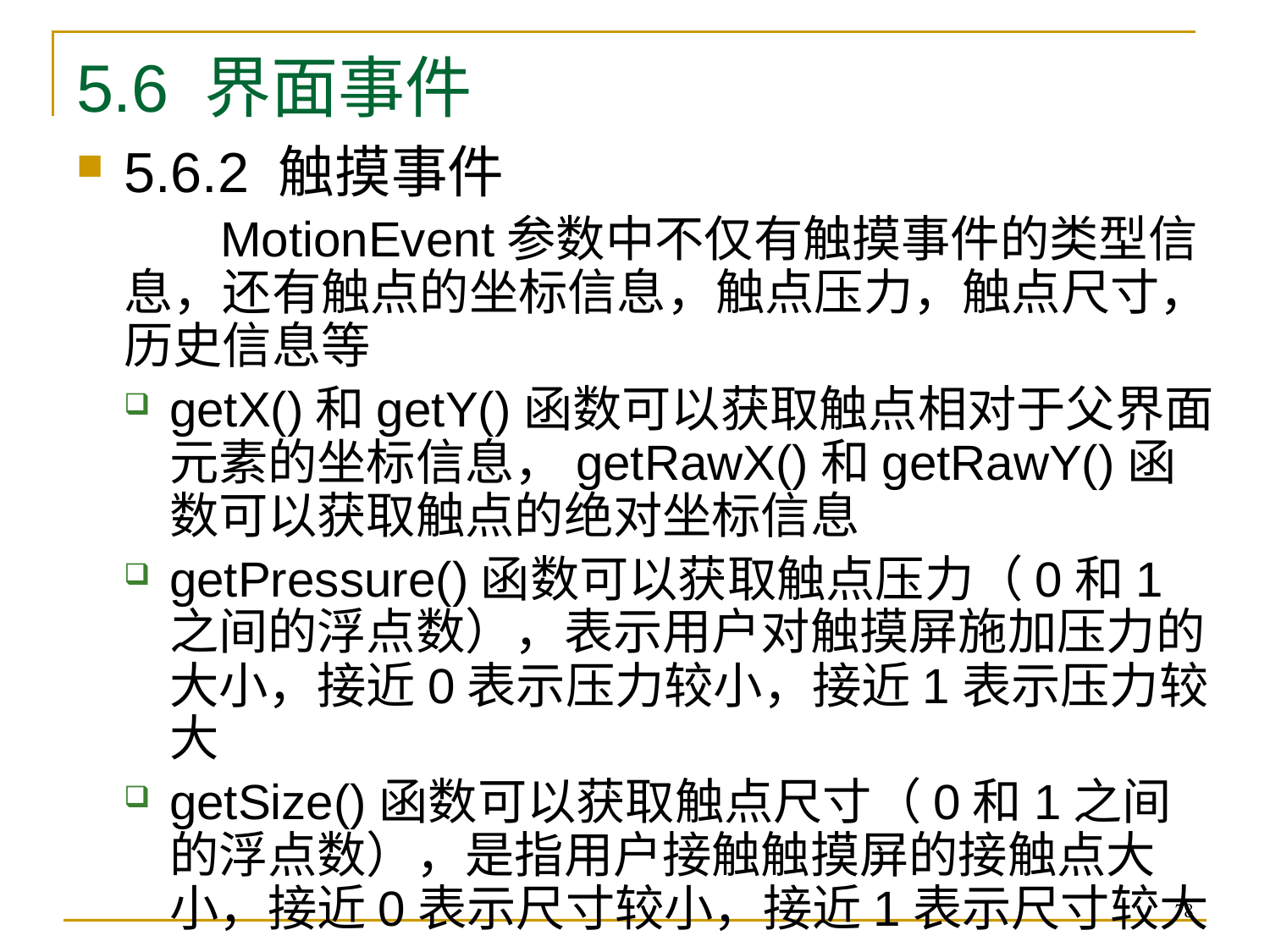

# 5.6 界面事件
5.6.2 触摸事件
       MotionEvent参数中不仅有触摸事件的类型信息，还有触点的坐标信息，触点压力，触点尺寸，历史信息等
getX()和getY()函数可以获取触点相对于父界面元素的坐标信息，getRawX()和getRawY()函数可以获取触点的绝对坐标信息
getPressure()函数可以获取触点压力（0和1之间的浮点数），表示用户对触摸屏施加压力的大小，接近0表示压力较小，接近1表示压力较大
getSize()函数可以获取触点尺寸（0和1之间的浮点数），是指用户接触触摸屏的接触点大小，接近0表示尺寸较小，接近1表示尺寸较大
78